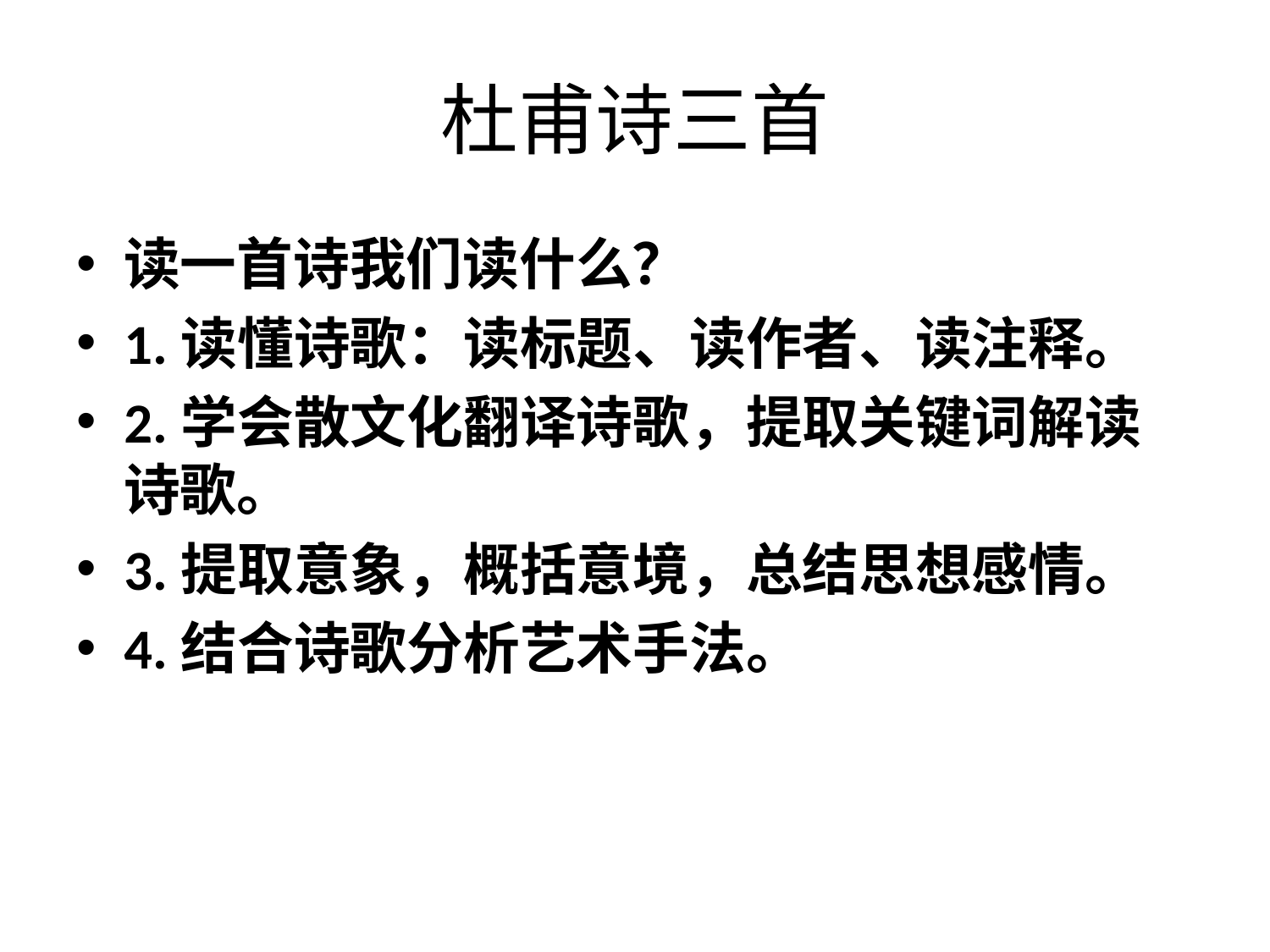

# 杜甫诗三首
读一首诗我们读什么？
1.读懂诗歌：读标题、读作者、读注释。
2.学会散文化翻译诗歌，提取关键词解读诗歌。
3.提取意象，概括意境，总结思想感情。
4.结合诗歌分析艺术手法。